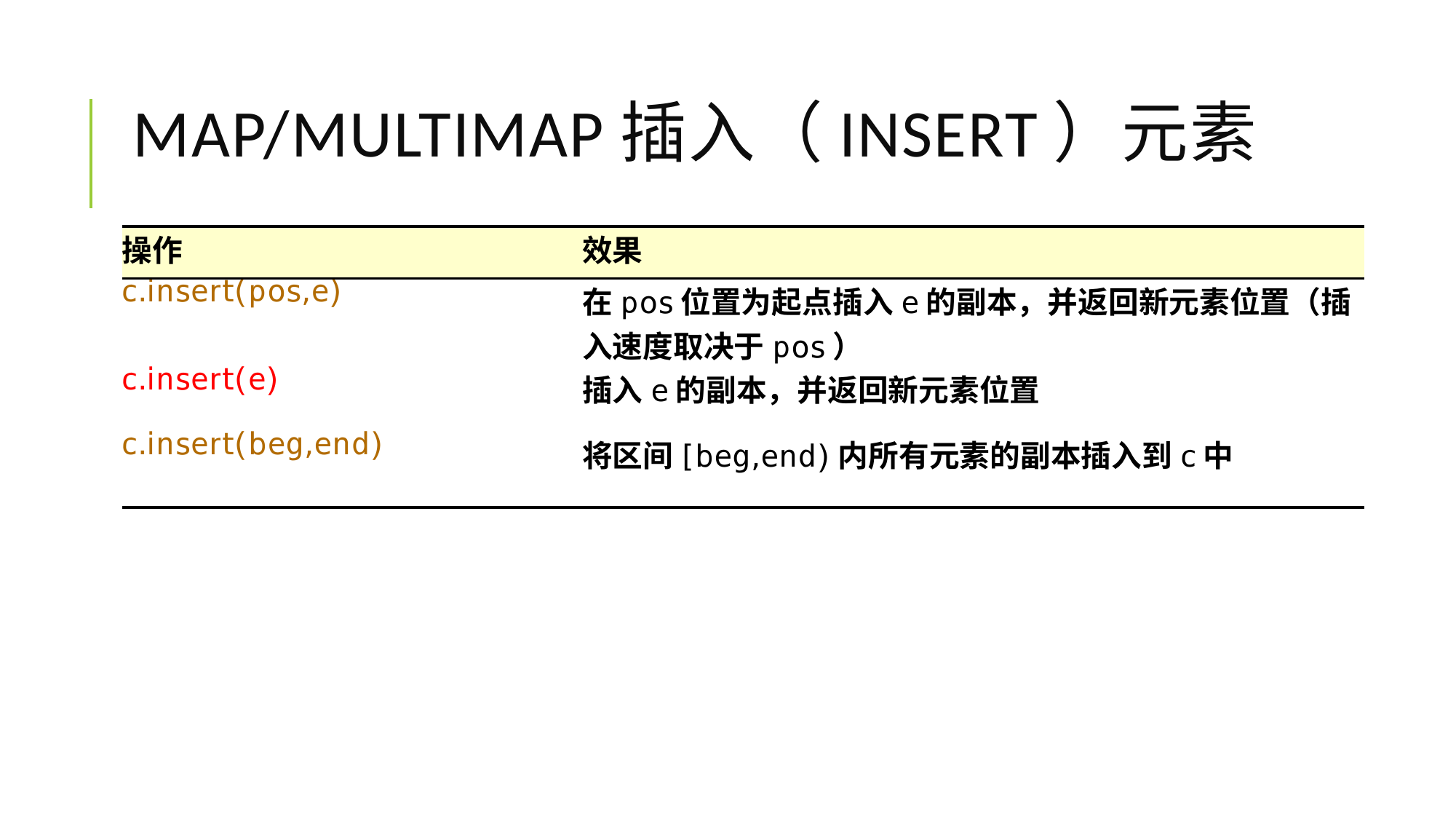

# map/multimap插入（insert）元素
| 操作 | 效果 |
| --- | --- |
| c.insert(pos,e) | 在pos位置为起点插入e的副本，并返回新元素位置（插入速度取决于pos） |
| c.insert(e) | 插入e的副本，并返回新元素位置 |
| c.insert(beg,end) | 将区间[beg,end)内所有元素的副本插入到c中 |